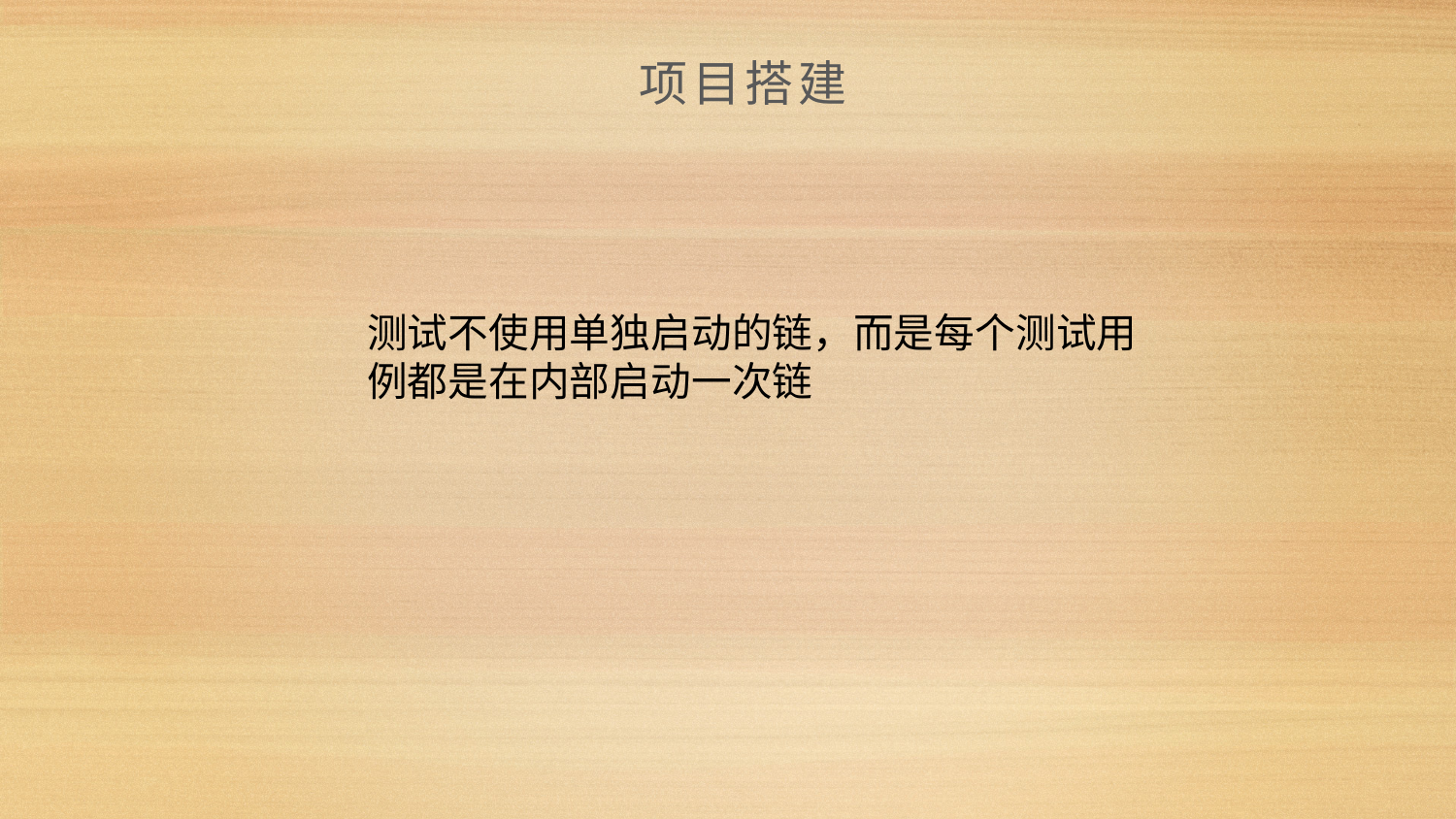

项目搭建
测试不使用单独启动的链，而是每个测试用例都是在内部启动一次链